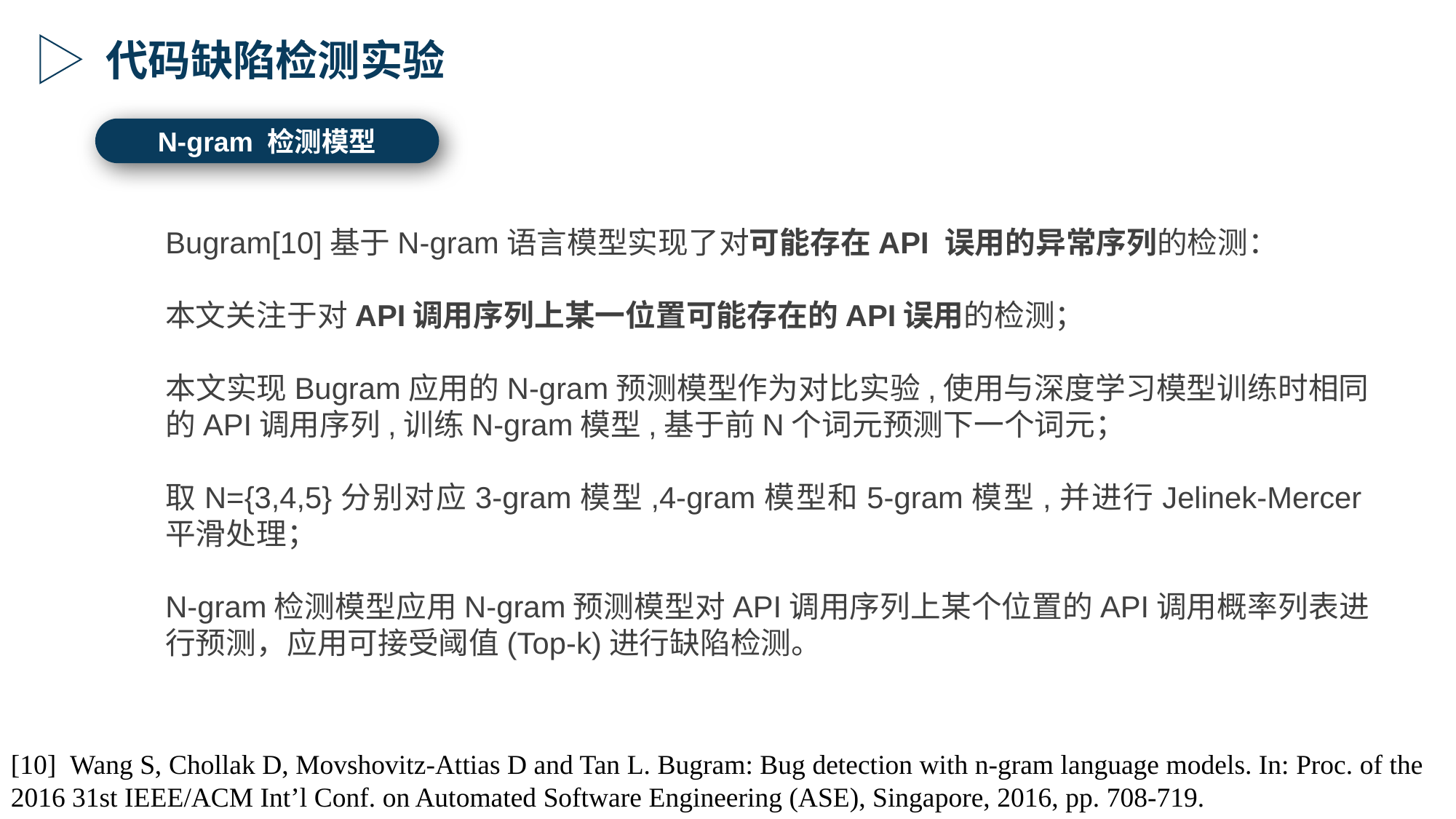

代码缺陷检测实验

N-gram 检测模型
Bugram[10]基于N-gram语言模型实现了对可能存在API 误用的异常序列的检测：

本文关注于对API调用序列上某一位置可能存在的API误用的检测；

本文实现Bugram应用的N-gram预测模型作为对比实验,使用与深度学习模型训练时相同的API调用序列,训练N-gram模型,基于前N个词元预测下一个词元；

取N={3,4,5}分别对应3-gram模型,4-gram模型和5-gram模型,并进行Jelinek-Mercer平滑处理；

N-gram检测模型应用N-gram预测模型对API调用序列上某个位置的API调用概率列表进行预测，应用可接受阈值(Top-k)进行缺陷检测。
[10]  Wang S, Chollak D, Movshovitz-Attias D and Tan L. Bugram: Bug detection with n-gram language models. In: Proc. of the 2016 31st IEEE/ACM Int’l Conf. on Automated Software Engineering (ASE), Singapore, 2016, pp. 708-719.